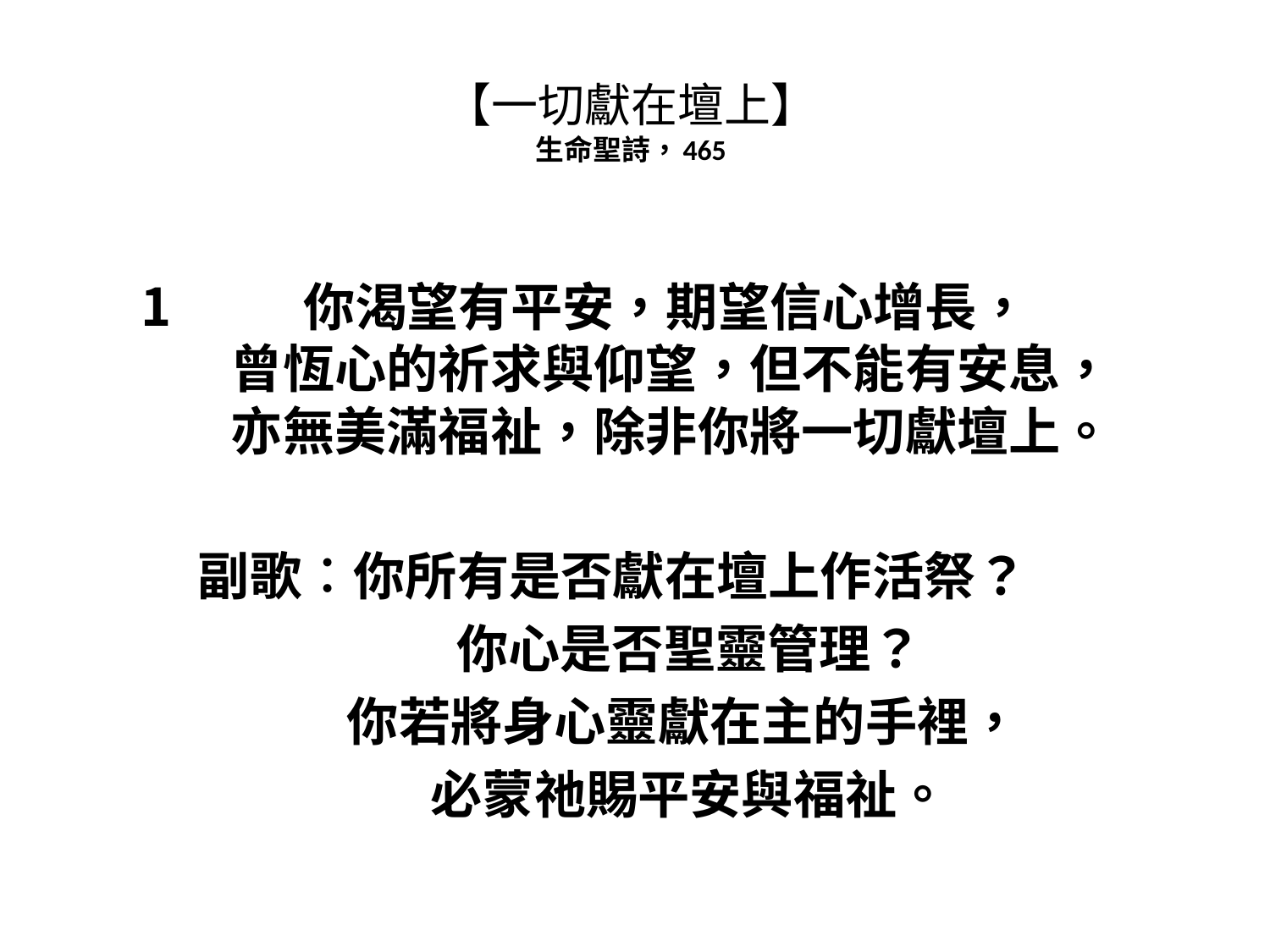

# 【一切獻在壇上】 生命聖詩，465
     你渴望有平安，期望信心增長，
       曾恆心的祈求與仰望，但不能有安息，
       亦無美滿福祉，除非你將一切獻壇上。

  副歌︰你所有是否獻在壇上作活祭？
               你心是否聖靈管理？
               你若將身心靈獻在主的手裡，
               必蒙祂賜平安與福祉。